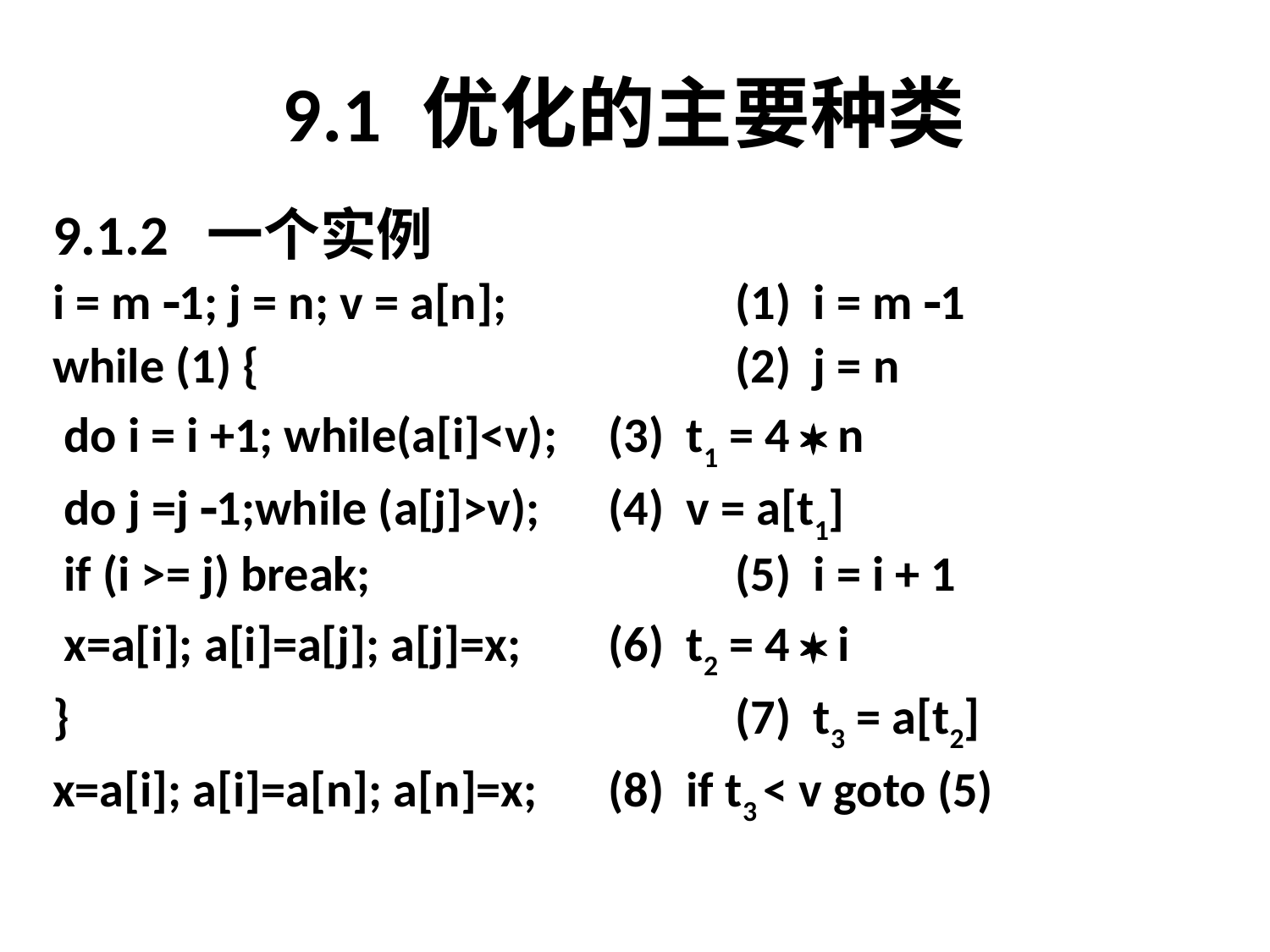

# 9.1 优化的主要种类
9.1.2  一个实例
i = m −1; j = n; v = a[n];		(1)  i = m −1
while (1) {				(2)  j = n
 do i = i +1; while(a[i]<v);	(3)  t1 = 4 ∗ n
 do j =j −1;while (a[j]>v);	(4)  v = a[t1]
 if (i >= j) break;			(5)  i = i + 1
 x=a[i]; a[i]=a[j]; a[j]=x;	(6)  t2 = 4 ∗ i
}						(7)  t3 = a[t2]
x=a[i]; a[i]=a[n]; a[n]=x;	(8)  if t3 < v goto (5)